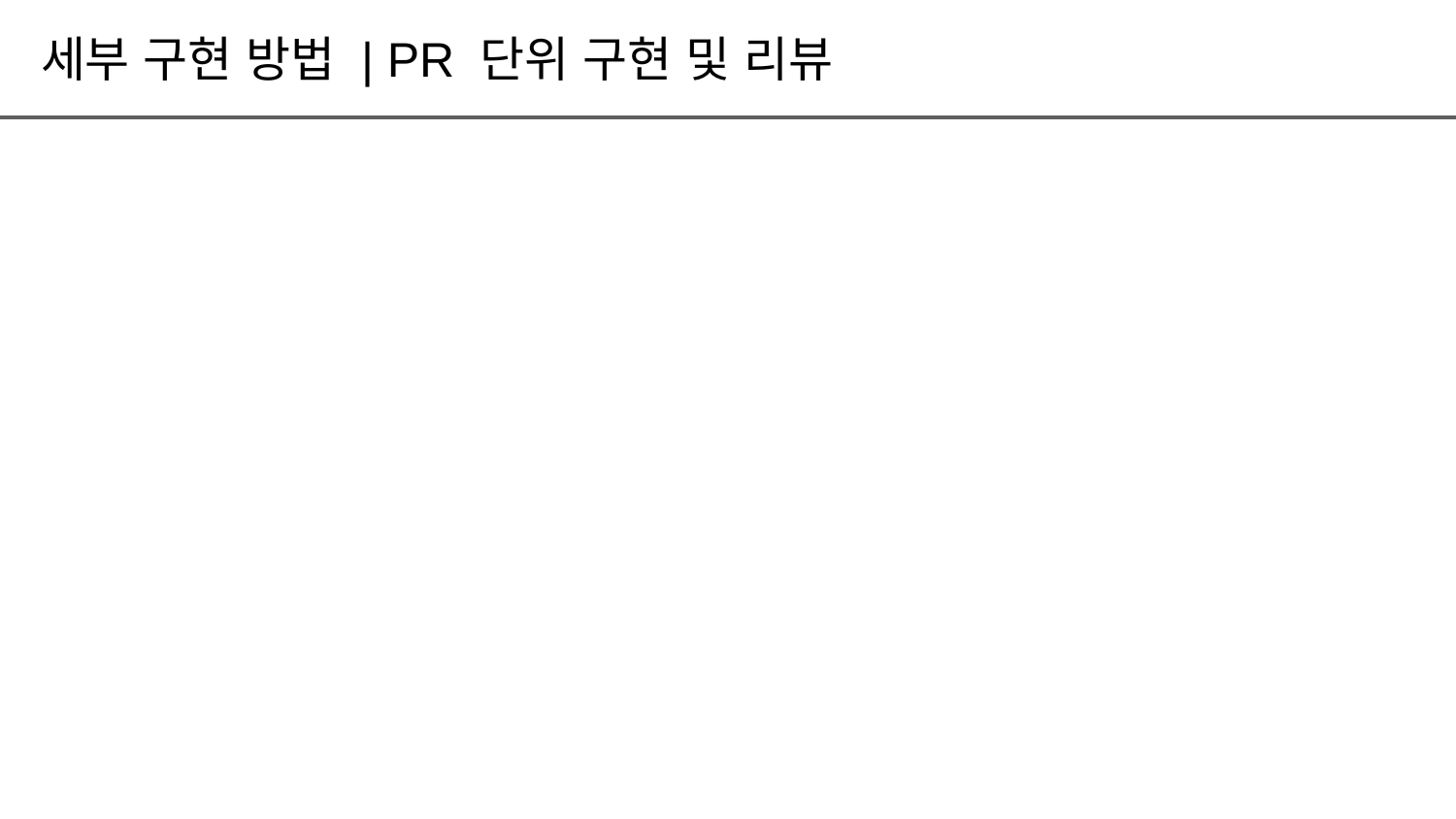

세부 구현 방법 | PR 단위 구현 및 리뷰